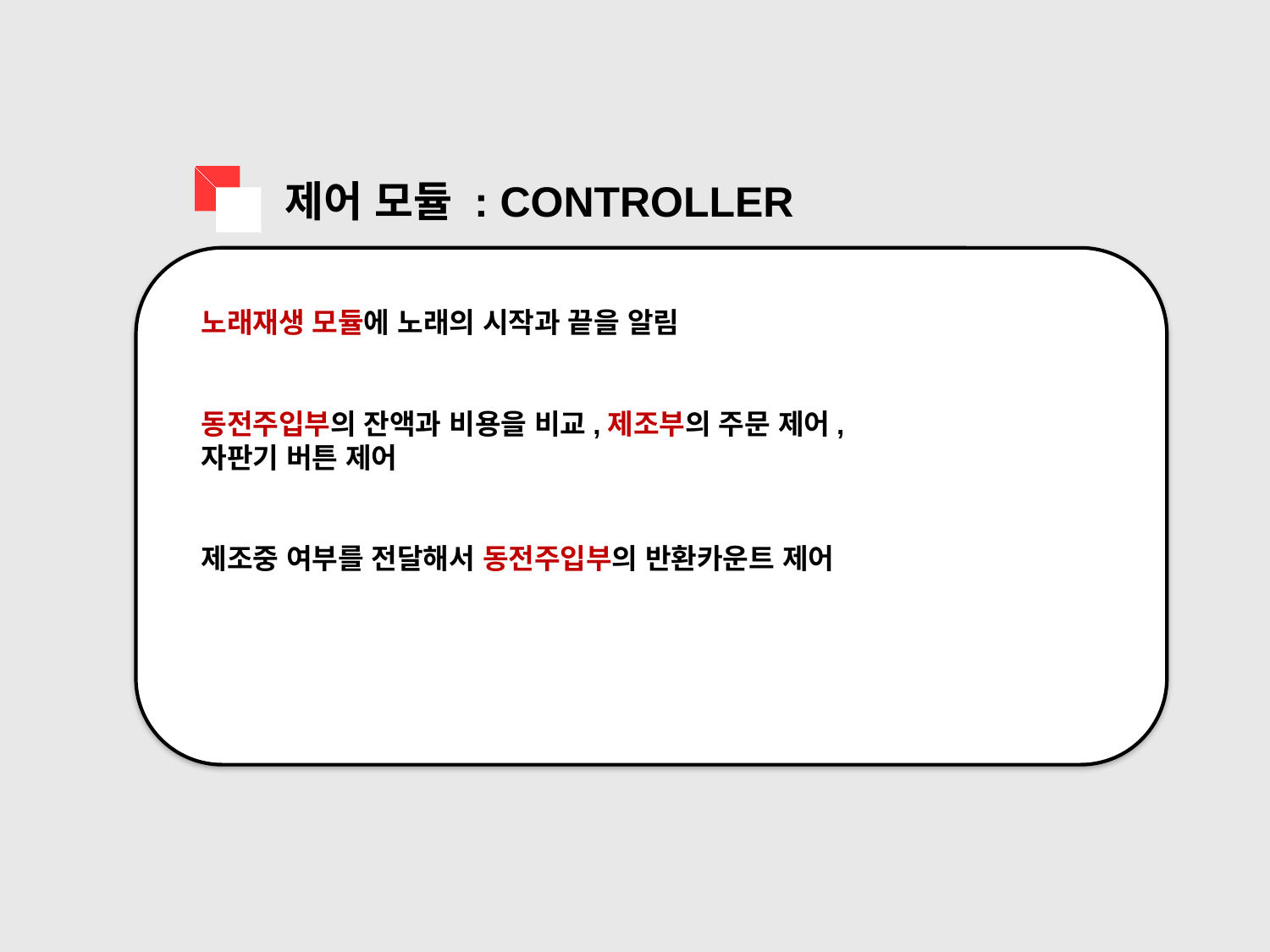

제어 모듈 : CONTROLLER

노래재생 모듈에 노래의 시작과 끝을 알림

동전주입부의 잔액과 비용을 비교,제조부의 주문 제어,
자판기 버튼 제어

제조중 여부를 전달해서 동전주입부의 반환카운트 제어